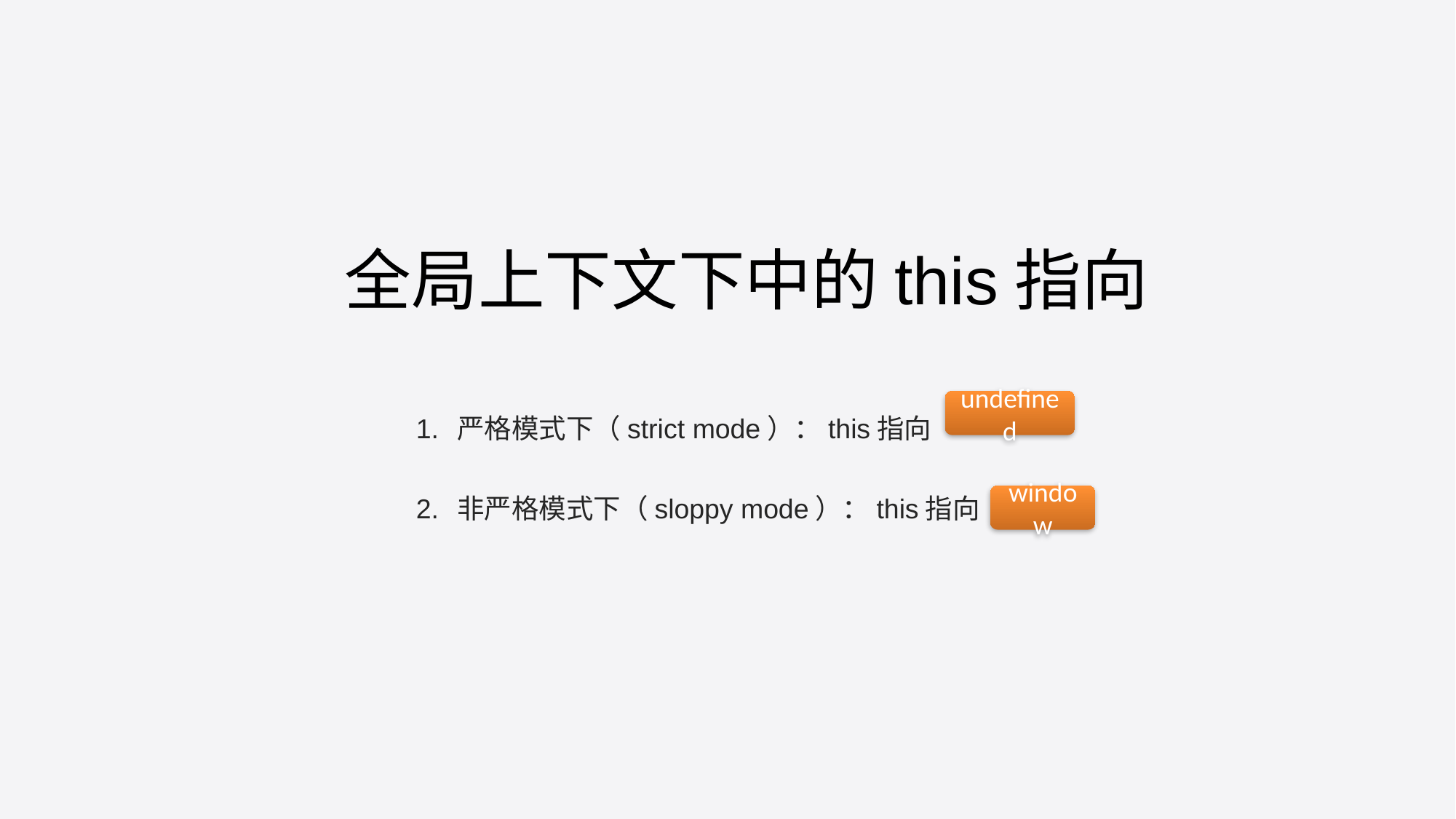

# 全局上下文下中的this指向
严格模式下（strict mode）：this指向
非严格模式下（sloppy mode）：this指向
undefined
window